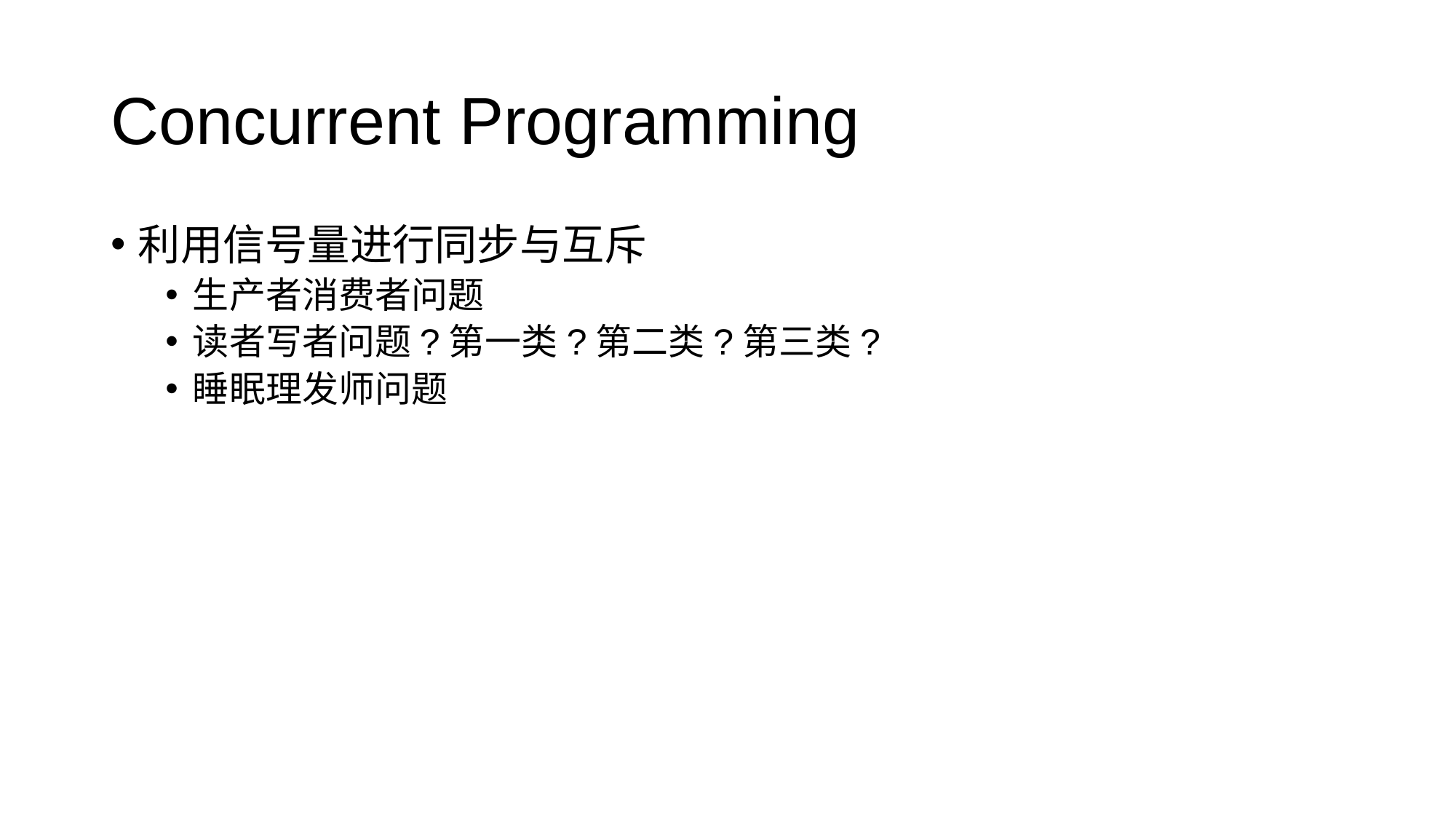

# Concurrent Programming
利用信号量进行同步与互斥
生产者消费者问题
读者写者问题?第一类?第二类?第三类?
睡眠理发师问题